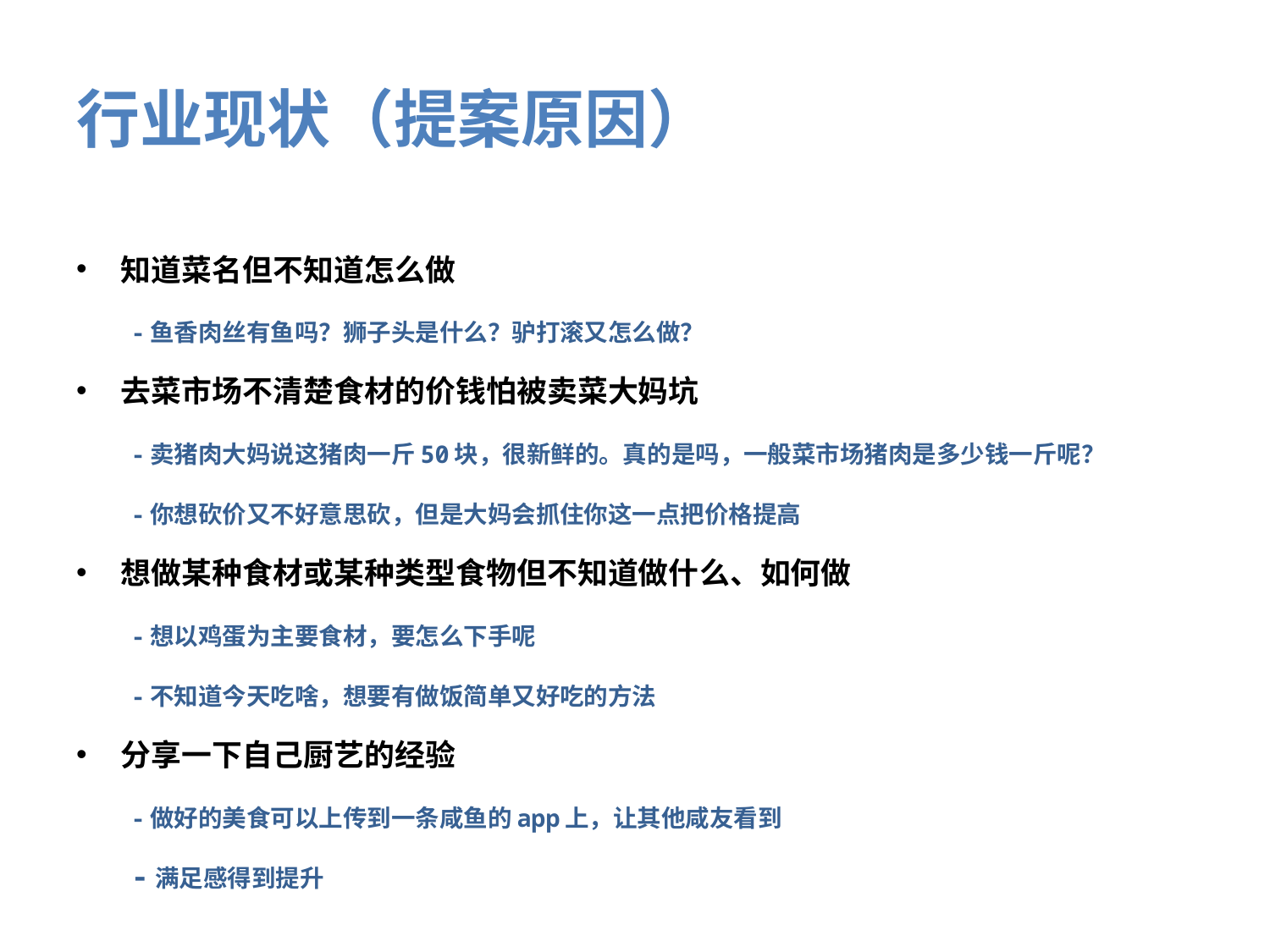

# 行业现状（提案原因）
知道菜名但不知道怎么做
   -鱼香肉丝有鱼吗？狮子头是什么？驴打滚又怎么做？
去菜市场不清楚食材的价钱怕被卖菜大妈坑
   -卖猪肉大妈说这猪肉一斤50块，很新鲜的。真的是吗，一般菜市场猪肉是多少钱一斤呢？
   -你想砍价又不好意思砍，但是大妈会抓住你这一点把价格提高
想做某种食材或某种类型食物但不知道做什么、如何做
   -想以鸡蛋为主要食材，要怎么下手呢
   -不知道今天吃啥，想要有做饭简单又好吃的方法
分享一下自己厨艺的经验
   -做好的美食可以上传到一条咸鱼的app上，让其他咸友看到
   -满足感得到提升